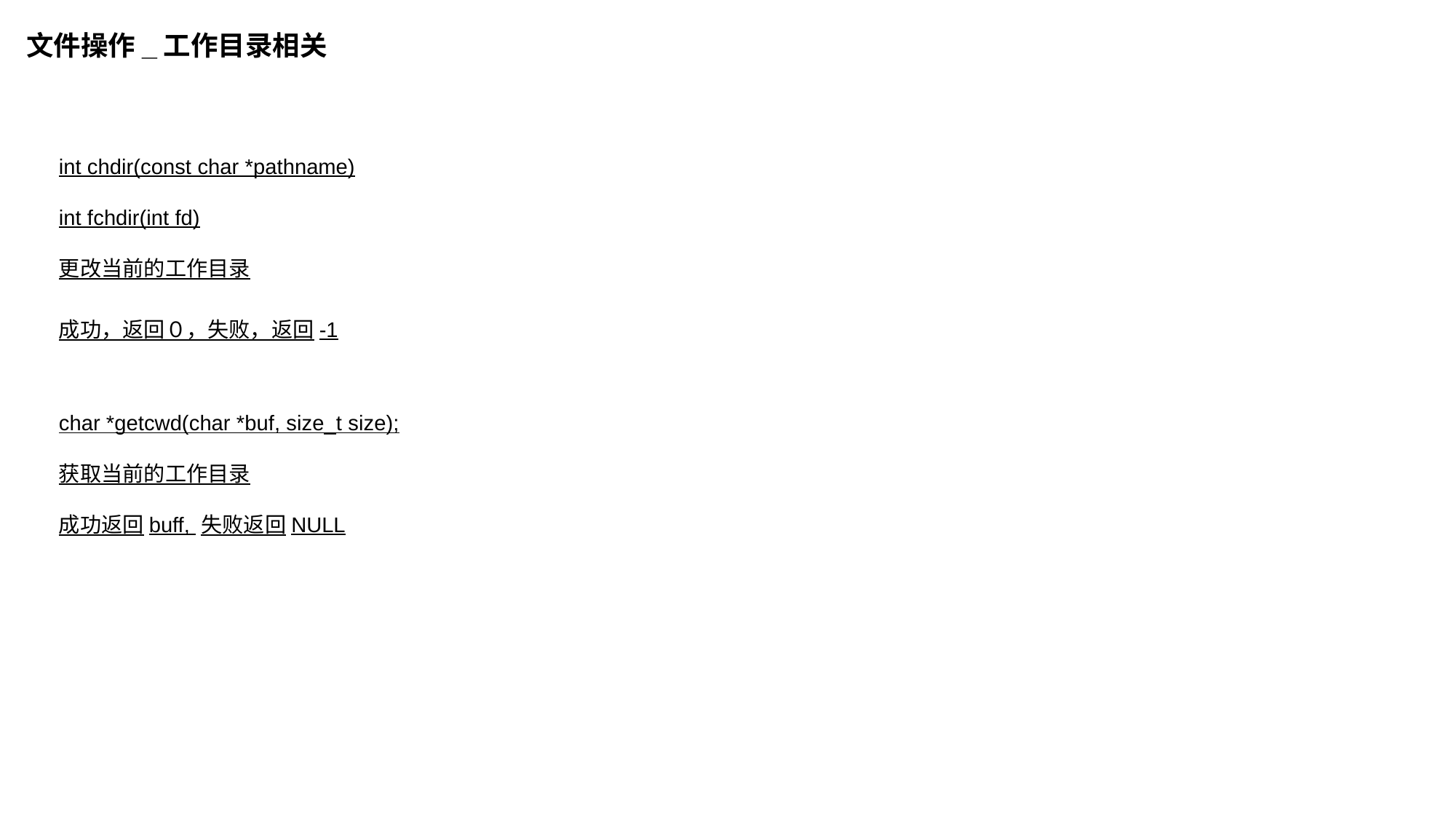

文件操作_工作目录相关
int chdir(const char *pathname)

int fchdir(int fd)

更改当前的工作目录
成功，返回０，失败，返回-1
char *getcwd(char *buf, size_t size);

获取当前的工作目录

成功返回buff, 失败返回NULL